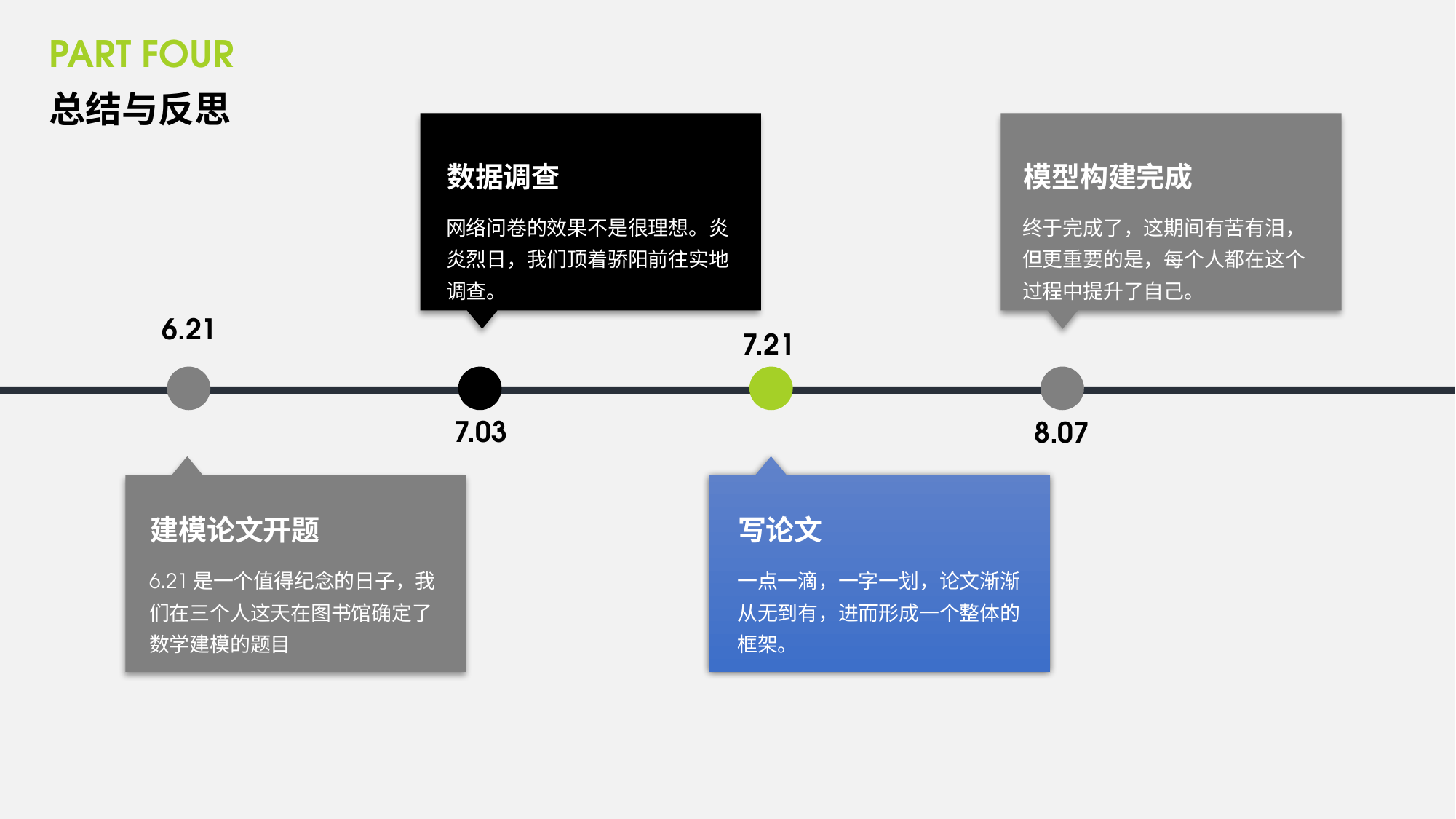

PART FOUR
总结与反思

数据调查
网络问卷的效果不是很理想。炎炎烈日，我们顶着骄阳前往实地调查。

模型构建完成
终于完成了，这期间有苦有泪，但更重要的是，每个人都在这个过程中提升了自己。
6.21
7.21

7.03
8.07

建模论文开题
6.21是一个值得纪念的日子，我们在三个人这天在图书馆确定了数学建模的题目

写论文
一点一滴，一字一划，论文渐渐从无到有，进而形成一个整体的框架。